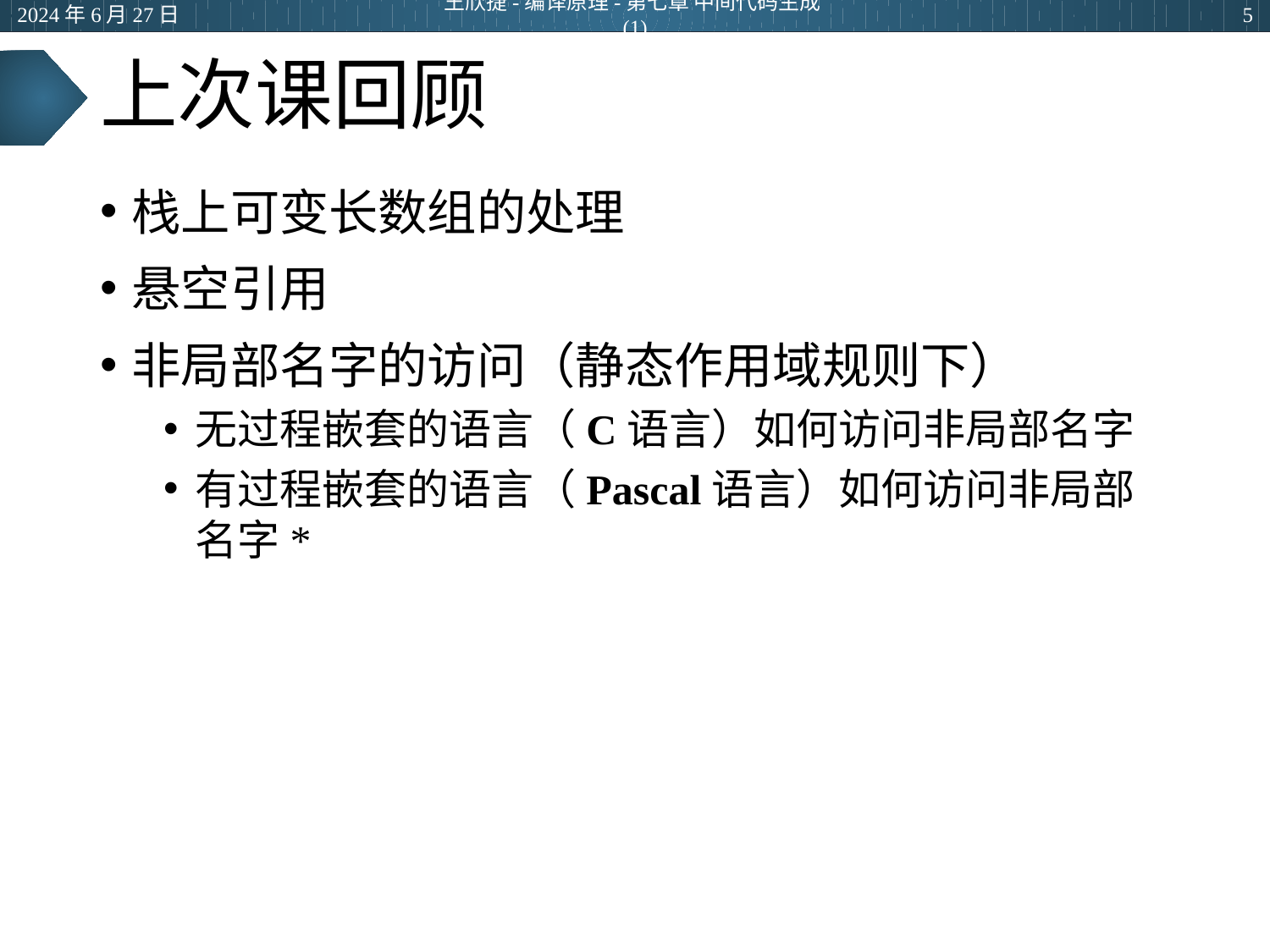

2024年6月27日
王欣捷-编译原理-第七章 中间代码生成(1)
5
# 上次课回顾
栈上可变长数组的处理
悬空引用
非局部名字的访问（静态作用域规则下）
无过程嵌套的语言（C语言）如何访问非局部名字
有过程嵌套的语言（Pascal语言）如何访问非局部名字*